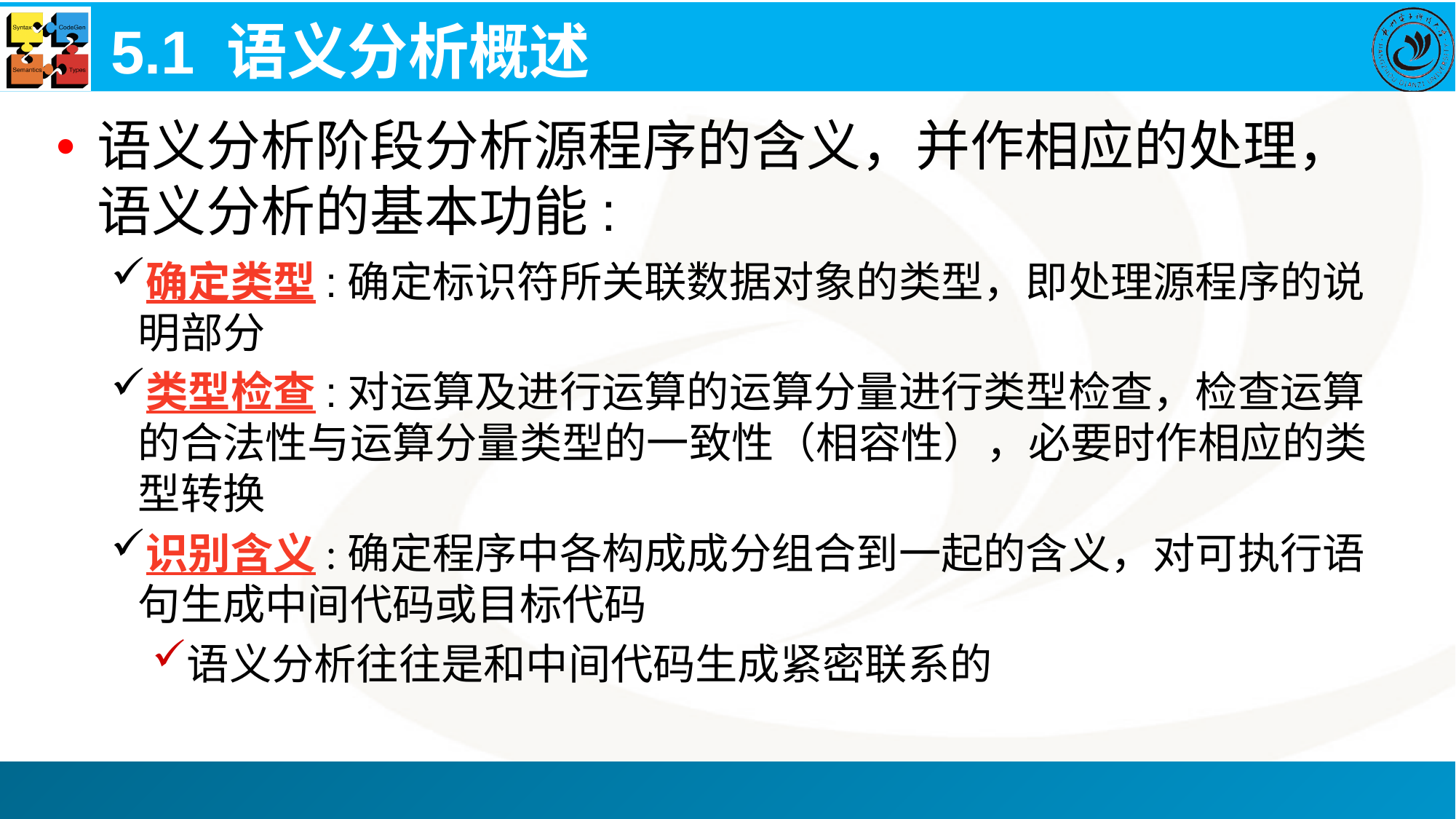

# 5.1 语义分析概述
语义分析阶段分析源程序的含义，并作相应的处理，语义分析的基本功能:
确定类型:确定标识符所关联数据对象的类型，即处理源程序的说明部分
类型检查:对运算及进行运算的运算分量进行类型检查，检查运算的合法性与运算分量类型的一致性（相容性），必要时作相应的类型转换
识别含义:确定程序中各构成成分组合到一起的含义，对可执行语句生成中间代码或目标代码
语义分析往往是和中间代码生成紧密联系的
6